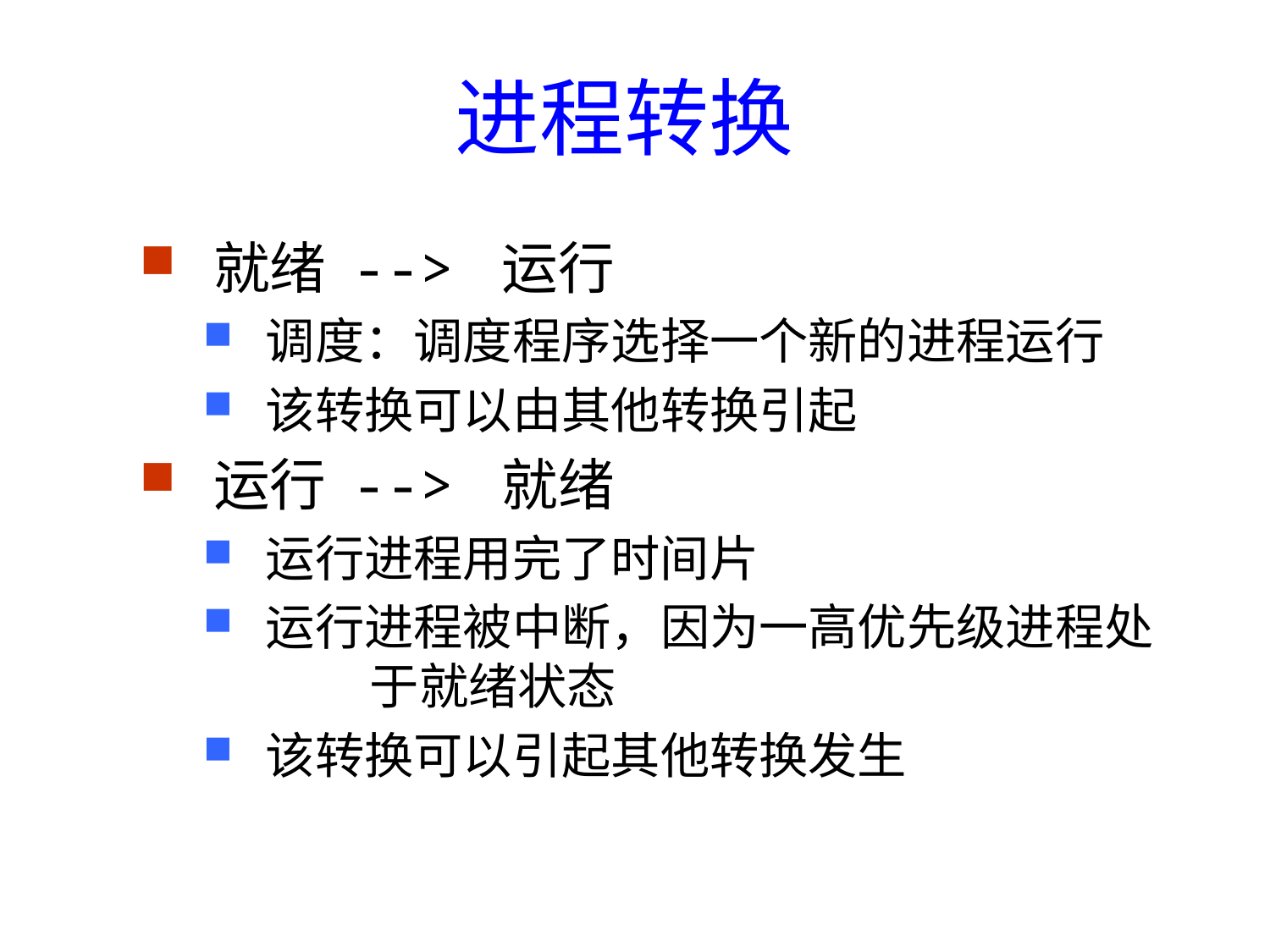

# 进程转换
 就绪 --> 运行
 调度：调度程序选择一个新的进程运行
 该转换可以由其他转换引起
 运行 --> 就绪
 运行进程用完了时间片
 运行进程被中断，因为一高优先级进程处  	于就绪状态
 该转换可以引起其他转换发生